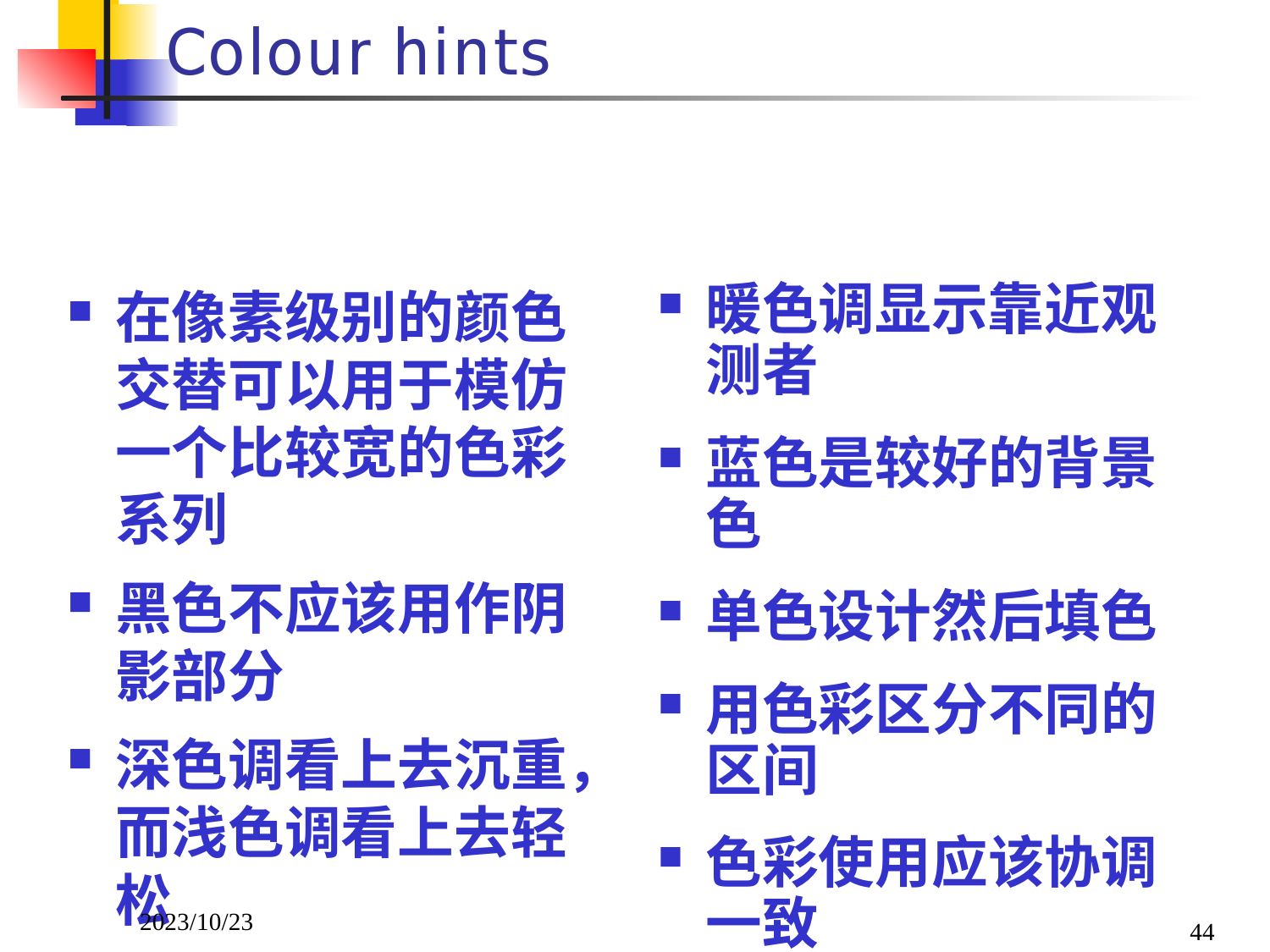

# Colour hints
在像素级别的颜色交替可以用于模仿一个比较宽的色彩系列
黑色不应该用作阴影部分
深色调看上去沉重，而浅色调看上去轻松

暖色调显示靠近观测者
蓝色是较好的背景色
单色设计然后填色
用色彩区分不同的区间
色彩使用应该协调一致

2023/10/23
44